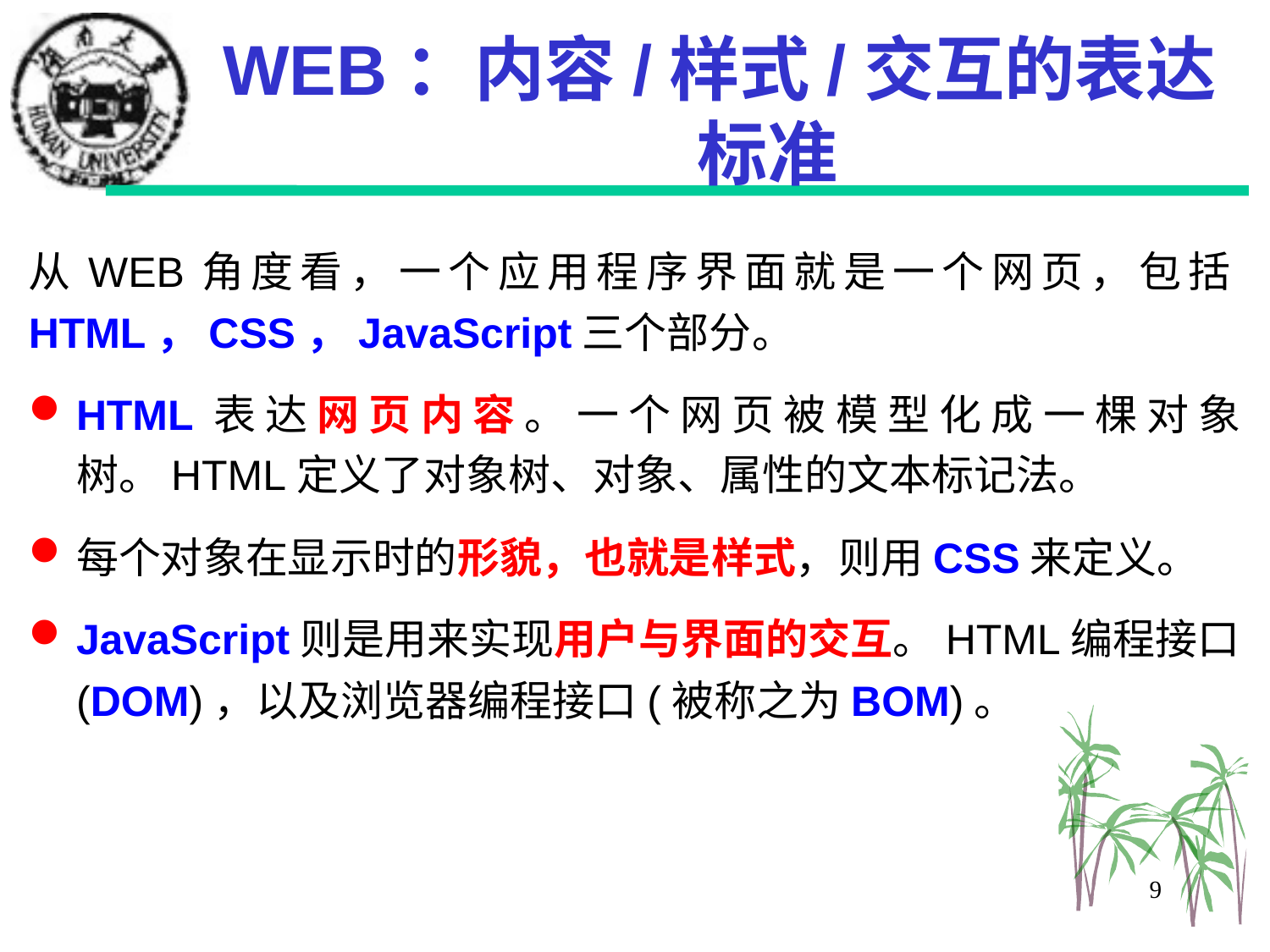

# WEB：内容/样式/交互的表达标准
从WEB角度看，一个应用程序界面就是一个网页，包括HTML，CSS，JavaScript三个部分。
HTML表达网页内容。一个网页被模型化成一棵对象树。HTML定义了对象树、对象、属性的文本标记法。
每个对象在显示时的形貌，也就是样式，则用CSS来定义。
JavaScript则是用来实现用户与界面的交互。HTML编程接口(DOM)，以及浏览器编程接口(被称之为BOM)。
9